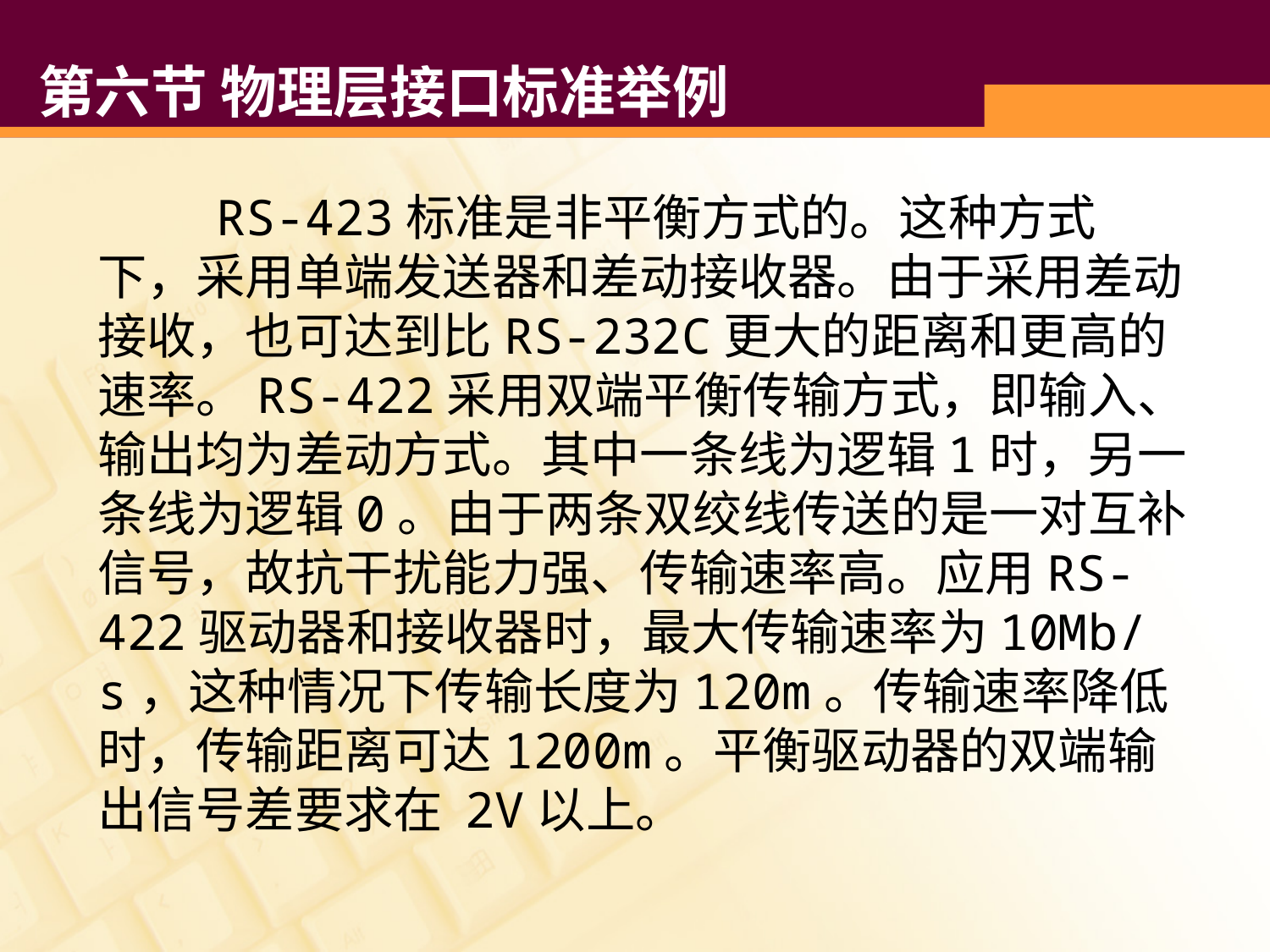

# 第六节 物理层接口标准举例
    RS-423标准是非平衡方式的。这种方式下，采用单端发送器和差动接收器。由于采用差动接收，也可达到比RS-232C更大的距离和更高的速率。RS-422采用双端平衡传输方式，即输入、输出均为差动方式。其中一条线为逻辑1时，另一条线为逻辑0。由于两条双绞线传送的是一对互补信号，故抗干扰能力强、传输速率高。应用RS-422驱动器和接收器时，最大传输速率为10Mb/s，这种情况下传输长度为120m。传输速率降低时，传输距离可达1200m。平衡驱动器的双端输出信号差要求在 2V以上。